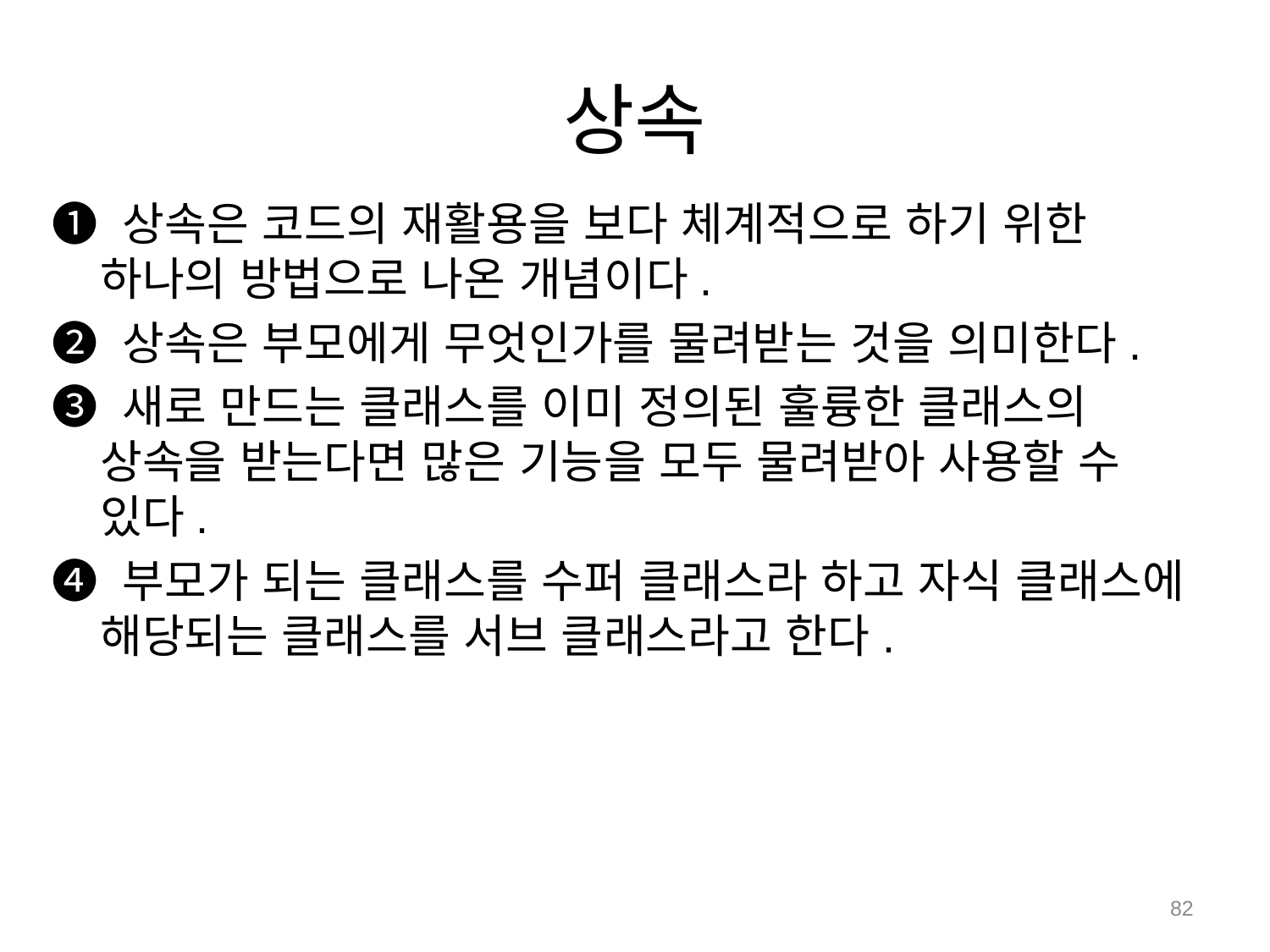

# 상속
➊ 상속은 코드의 재활용을 보다 체계적으로 하기 위한 하나의 방법으로 나온 개념이다.
➋ 상속은 부모에게 무엇인가를 물려받는 것을 의미한다.
➌ 새로 만드는 클래스를 이미 정의된 훌륭한 클래스의 상속을 받는다면 많은 기능을 모두 물려받아 사용할 수 있다.
➍ 부모가 되는 클래스를 수퍼 클래스라 하고 자식 클래스에 해당되는 클래스를 서브 클래스라고 한다.

82